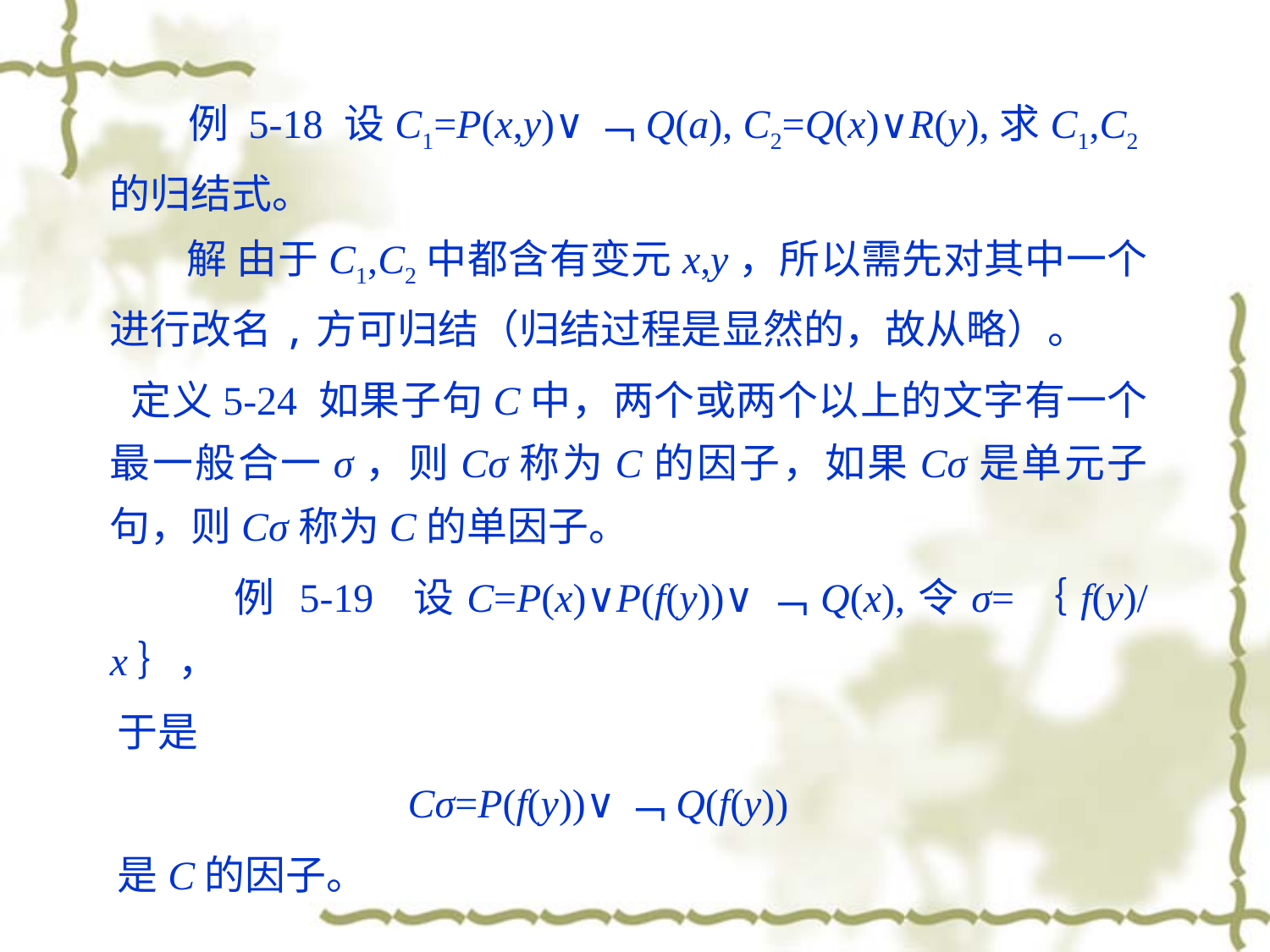

例 5-18 设C1=P(x,y)∨﹁Q(a), C2=Q(x)∨R(y),求C1,C2的归结式。
            解 由于C1,C2中都含有变元x,y，所以需先对其中一个进行改名,方可归结（归结过程是显然的，故从略）。
      定义5-24 如果子句C中，两个或两个以上的文字有一个最一般合一σ，则Cσ称为C的因子，如果Cσ是单元子句，则Cσ称为C的单因子。
             例 5-19  设C=P(x)∨P(f(y))∨﹁Q(x),令σ=｛f(y)/x｝，
     于是
                                  Cσ=P(f(y))∨﹁Q(f(y))
     是C的因子。